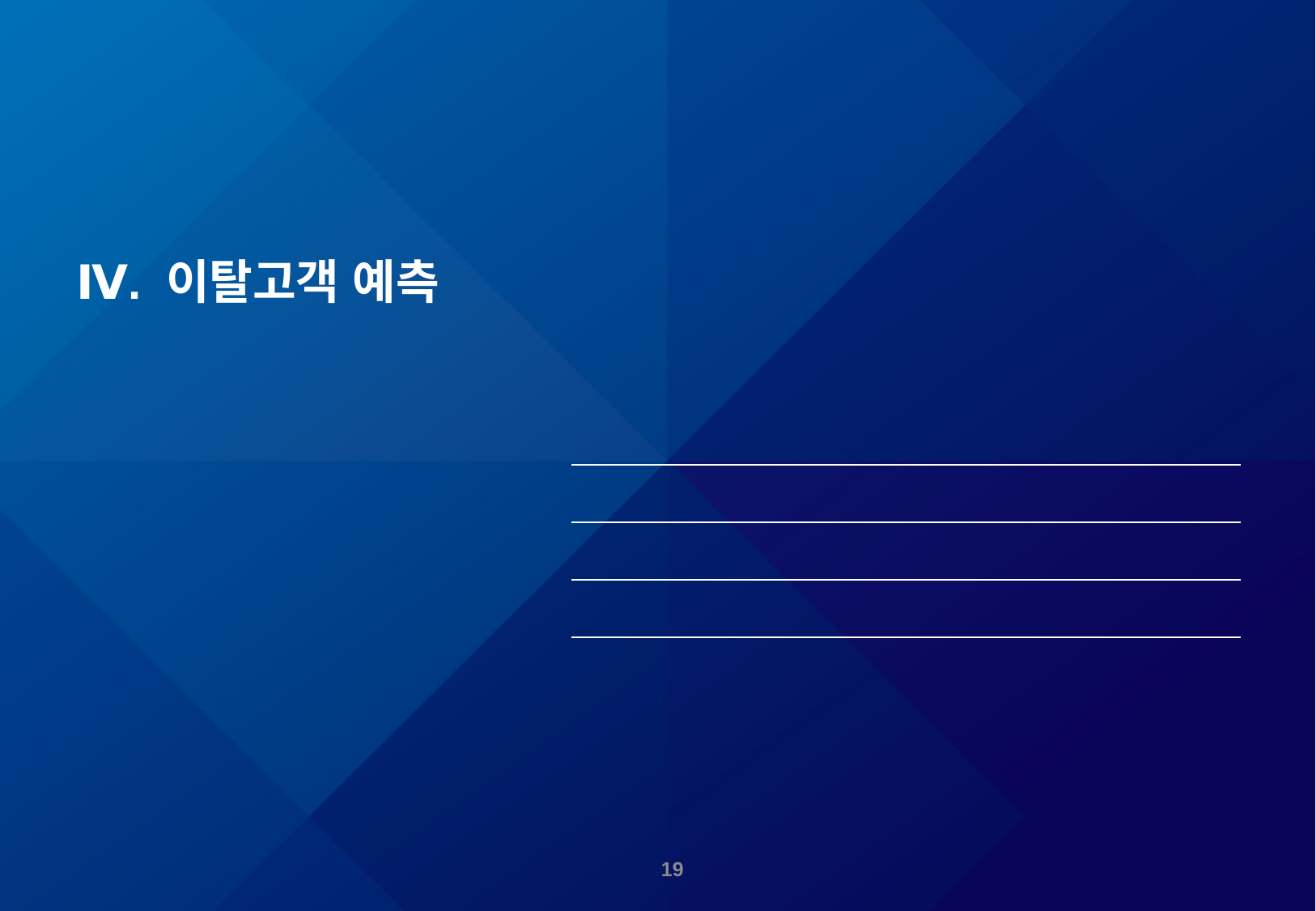

Ⅳ. 이탈고객 예측
| 1. 전처리(Pre-Porcessing) |
| --- |
| 2. 머신러닝 학습 |
| 3. 하이퍼 파라미터 튜닝 |
19